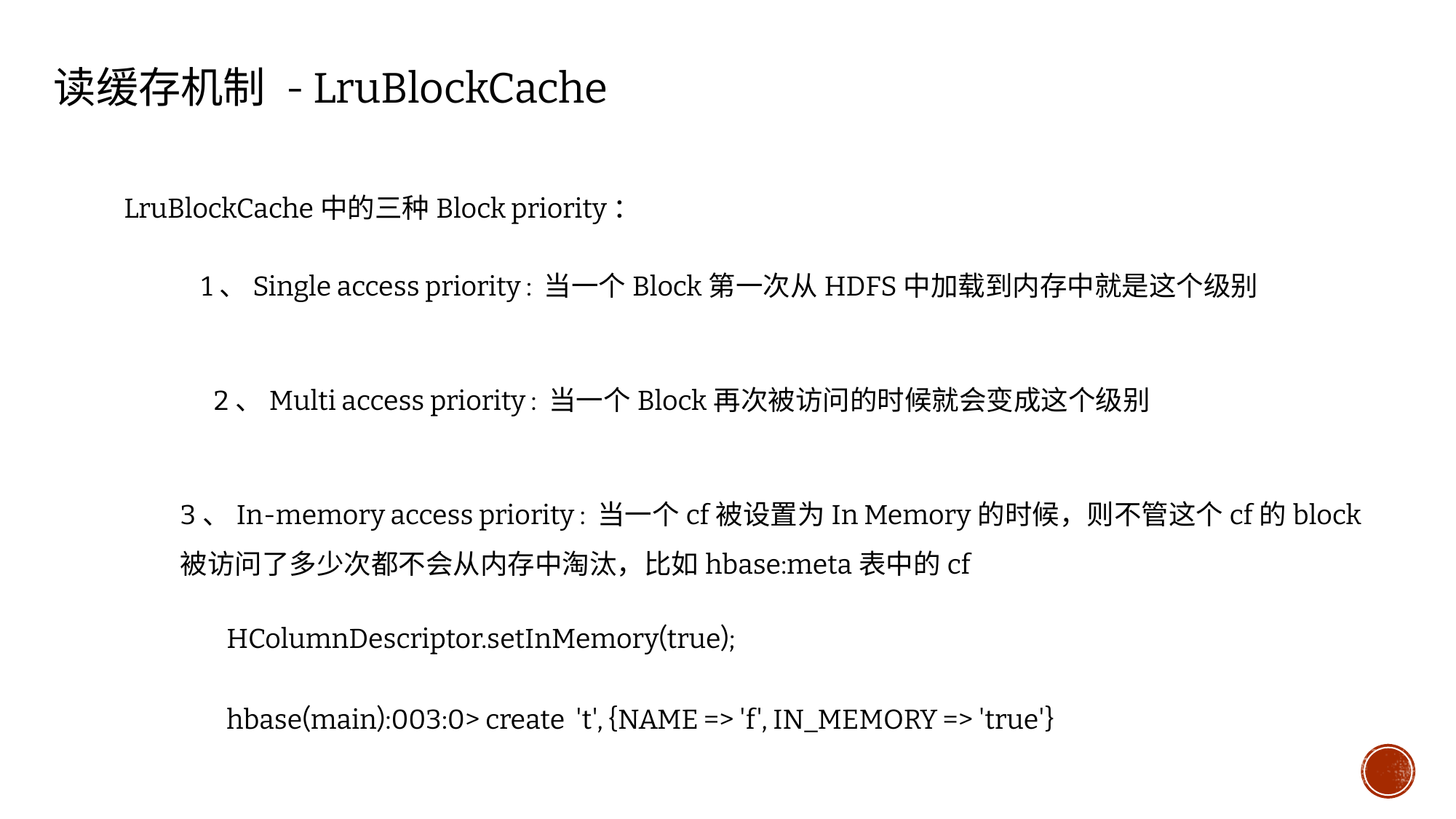

读缓存机制 - LruBlockCache
LruBlockCache中的三种Block priority：
1、Single access priority : 当一个Block第一次从HDFS中加载到内存中就是这个级别
2、Multi access priority : 当一个Block再次被访问的时候就会变成这个级别
3、In-memory access priority : 当一个cf被设置为In Memory的时候，则不管这个cf的block
被访问了多少次都不会从内存中淘汰，比如hbase:meta表中的cf
HColumnDescriptor.setInMemory(true);
hbase(main):003:0> create  't', {NAME => 'f', IN_MEMORY => 'true'}